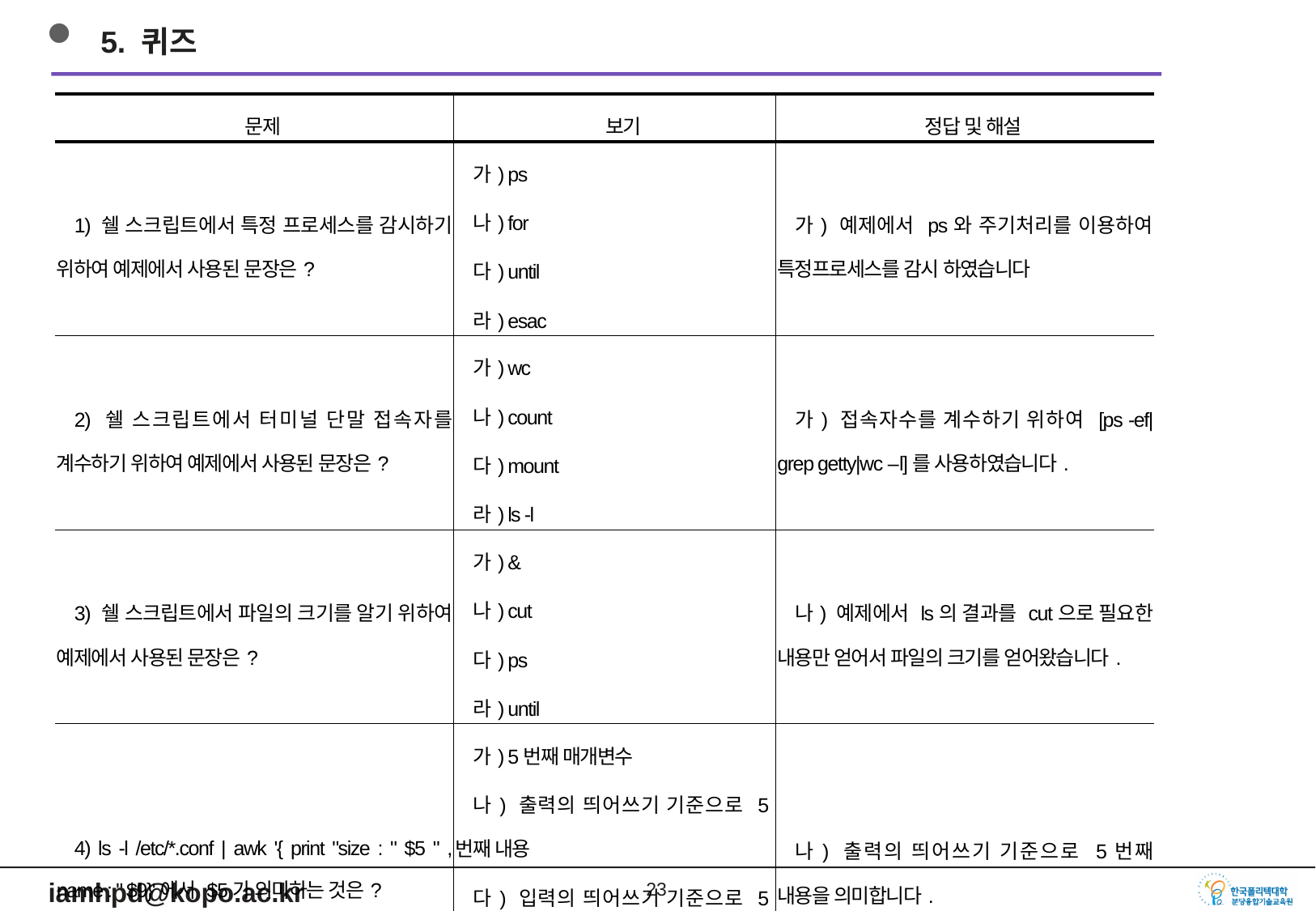

5. 퀴즈
| 문제 | 보기 | 정답 및 해설 |
| --- | --- | --- |
| 1) 쉘 스크립트에서 특정 프로세스를 감시하기 위하여 예제에서 사용된 문장은? | 가) ps 나) for 다) until 라) esac | 가) 예제에서 ps와 주기처리를 이용하여 특정프로세스를 감시 하였습니다 |
| 2) 쉘 스크립트에서 터미널 단말 접속자를 계수하기 위하여 예제에서 사용된 문장은? | 가) wc 나) count 다) mount 라) ls -l | 가) 접속자수를 계수하기 위하여 [ps -ef|grep getty|wc –l]를 사용하였습니다. |
| 3) 쉘 스크립트에서 파일의 크기를 알기 위하여 예제에서 사용된 문장은? | 가) & 나) cut 다) ps 라) until | 나) 예제에서 ls의 결과를 cut으로 필요한 내용만 얻어서 파일의 크기를 얻어왔습니다. |
| 4) ls -l /etc/\*.conf | awk '{ print "size : " $5 " , name : " $9}'에서 $5가 의미하는 것은? | 가) 5번째 매개변수 나) 출력의 띄어쓰기 기준으로 5번째 내용 다) 입력의 띄어쓰기 기준으로 5번째 내용 라) 출력의 5번째 문자 내용 | 나) 출력의 띄어쓰기 기준으로 5번째 내용을 의미합니다. |
23